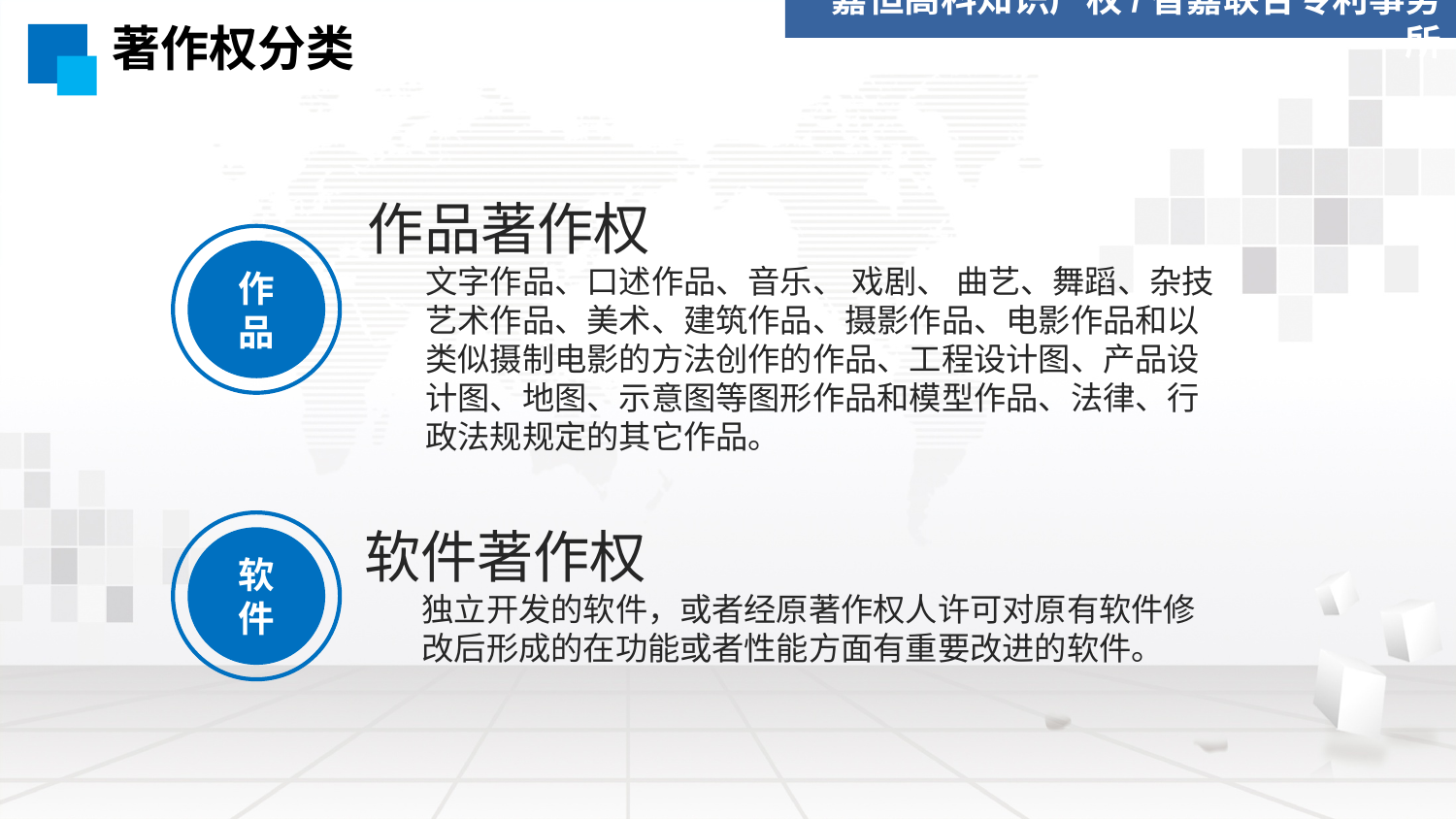

嘉恒高科知识产权/智嘉联合专利事务所
著作权分类
作品著作权
文字作品、口述作品、音乐、 戏剧、 曲艺、舞蹈、杂技艺术作品、美术、建筑作品、摄影作品、电影作品和以类似摄制电影的方法创作的作品、工程设计图、产品设计图、地图、示意图等图形作品和模型作品、法律、行政法规规定的其它作品。

作品
软件著作权
独立开发的软件，或者经原著作权人许可对原有软件修改后形成的在功能或者性能方面有重要改进的软件。

软件